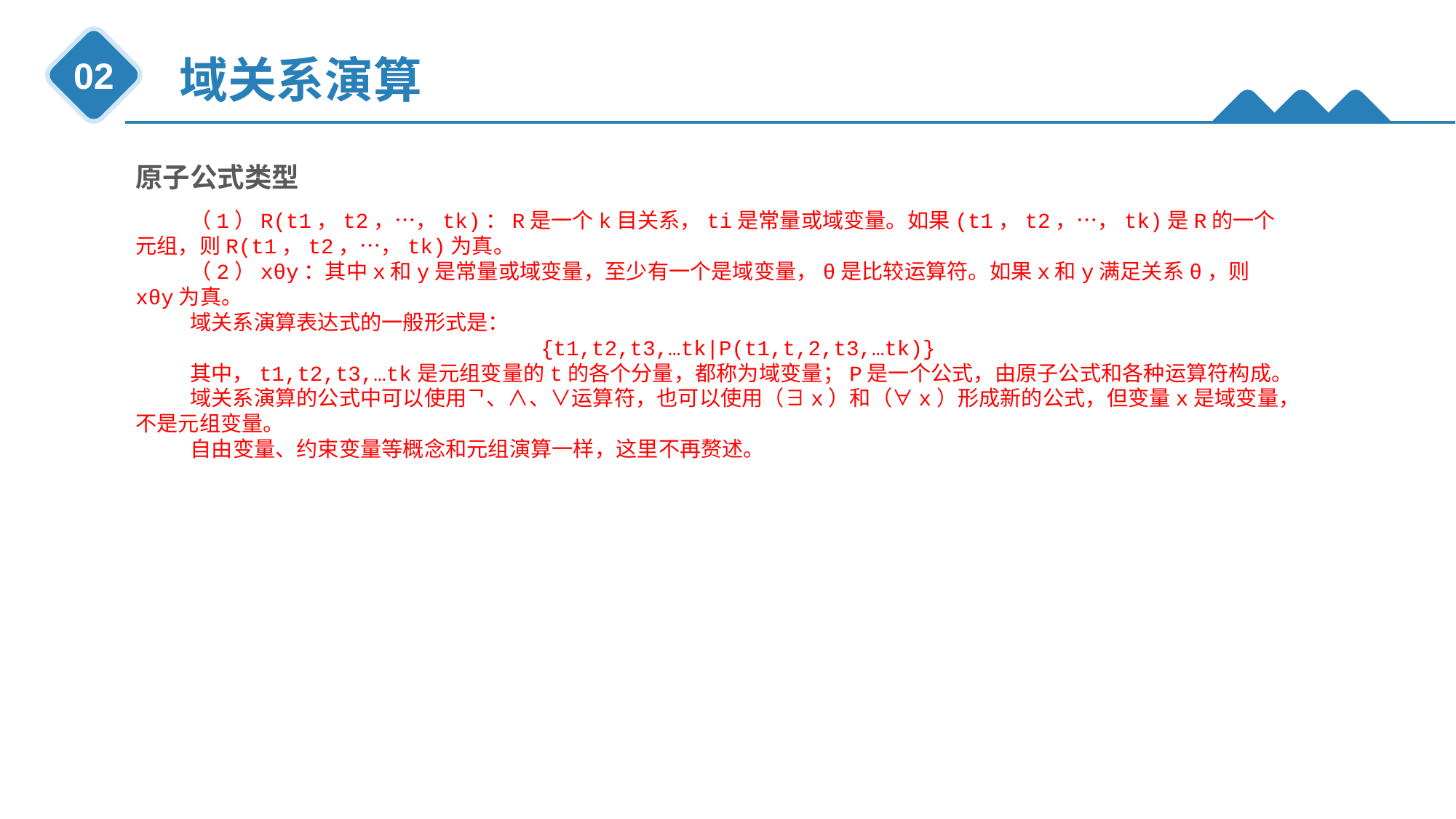

域关系演算
02

原子公式类型
（1）R(t1，t2，…，tk)：R是一个k目关系，ti是常量或域变量。如果(t1，t2，…，tk)是R的一个元组，则R(t1，t2，…，tk)为真。
（2）xθy：其中x和y是常量或域变量，至少有一个是域变量，θ是比较运算符。如果x和y满足关系θ，则xθy为真。
域关系演算表达式的一般形式是：
{t1,t2,t3,…tk|P(t1,t,2,t3,…tk)}
其中，t1,t2,t3,…tk是元组变量的t的各个分量，都称为域变量；P是一个公式，由原子公式和各种运算符构成。
域关系演算的公式中可以使用ᄀ、∧、∨运算符，也可以使用（∃x）和（∀x）形成新的公式，但变量x是域变量，不是元组变量。
自由变量、约束变量等概念和元组演算一样，这里不再赘述。